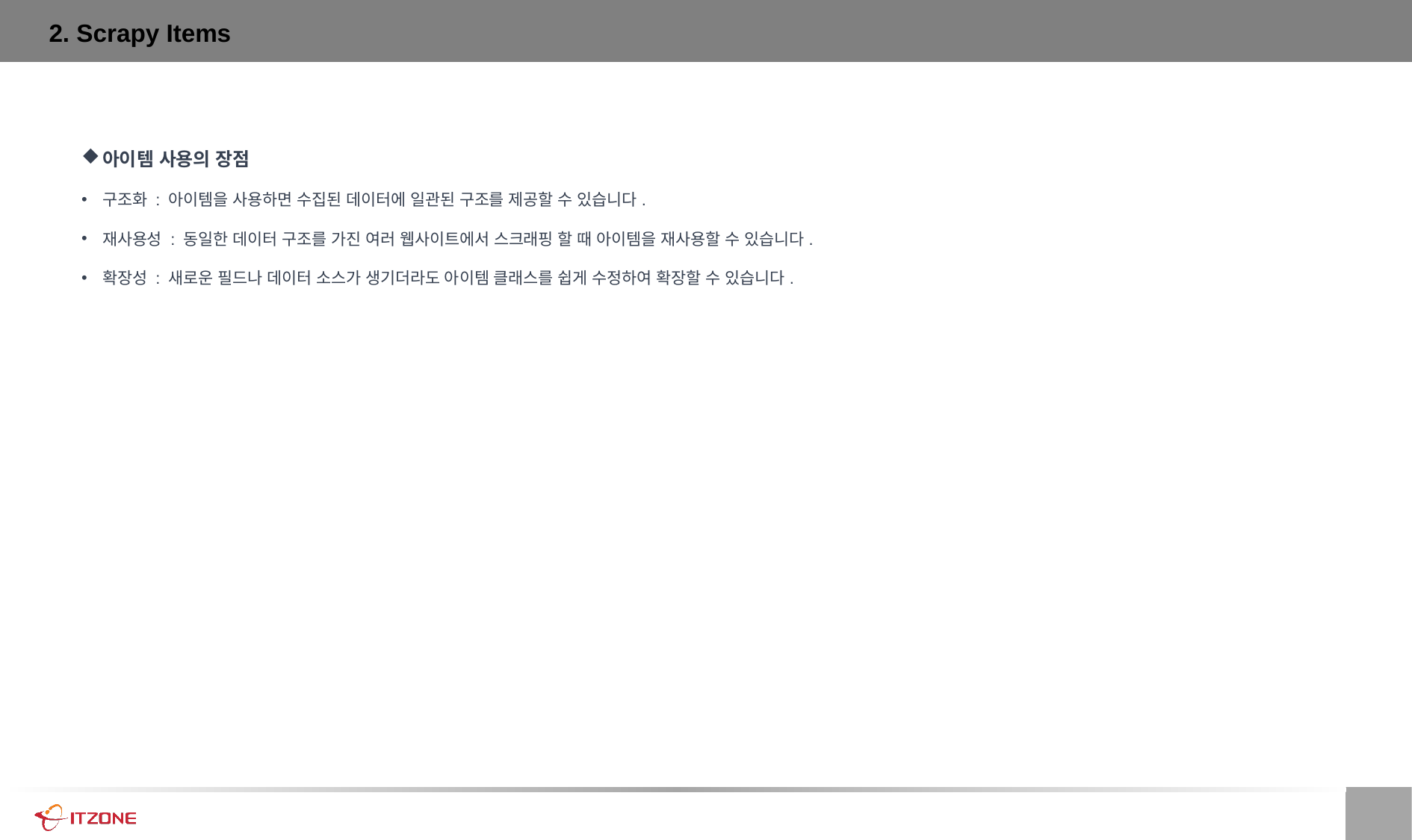

2. Scrapy Items

아이템 사용의 장점
구조화 : 아이템을 사용하면 수집된 데이터에 일관된 구조를 제공할 수 있습니다.
재사용성 : 동일한 데이터 구조를 가진 여러 웹사이트에서 스크래핑 할 때 아이템을 재사용할 수 있습니다.
확장성 : 새로운 필드나 데이터 소스가 생기더라도 아이템 클래스를 쉽게 수정하여 확장할 수 있습니다.